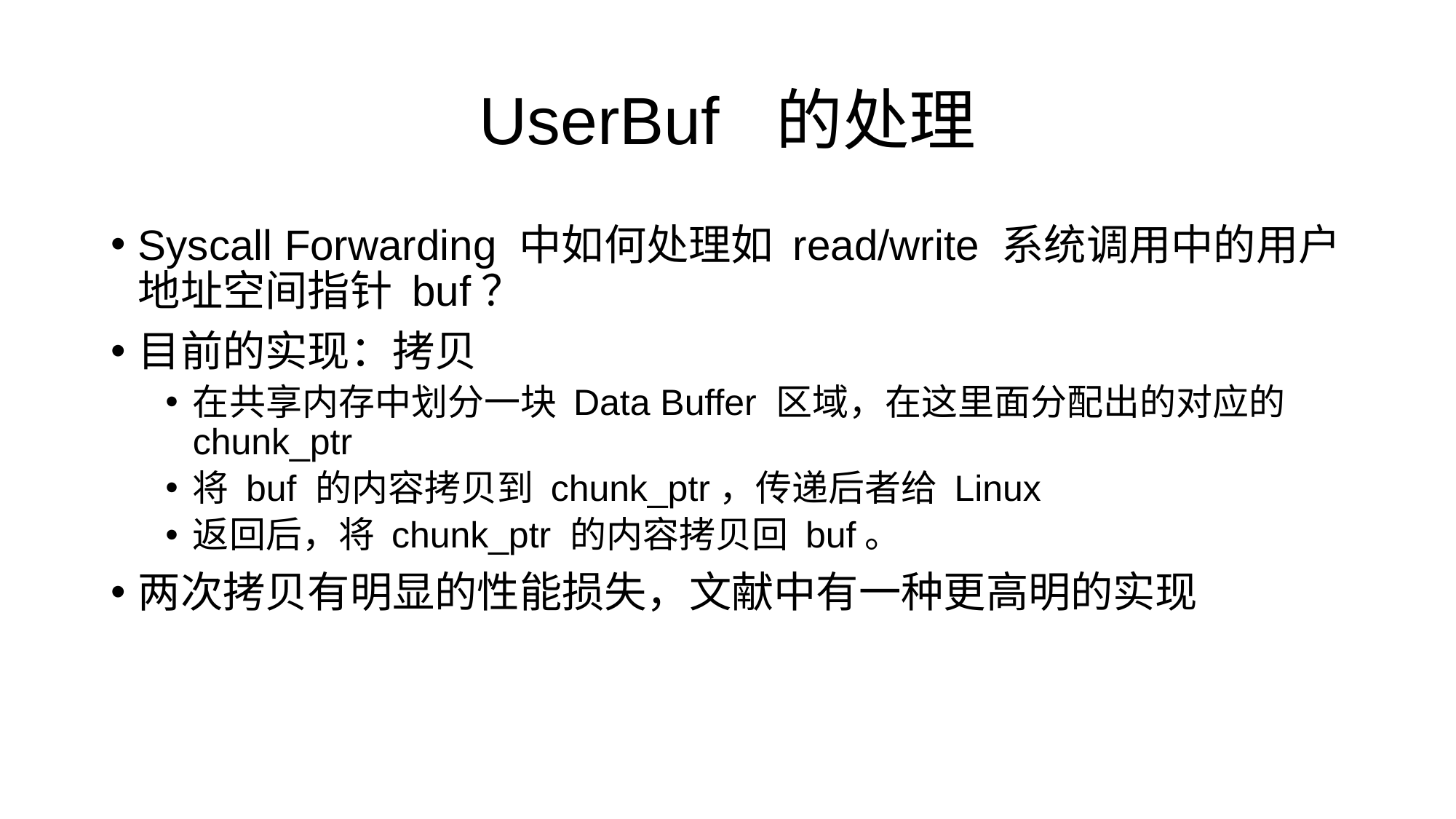

# UserBuf 的处理
Syscall Forwarding 中如何处理如 read/write 系统调用中的用户地址空间指针 buf？
目前的实现：拷贝
在共享内存中划分一块 Data Buffer 区域，在这里面分配出的对应的 chunk_ptr
将 buf 的内容拷贝到 chunk_ptr，传递后者给 Linux
返回后，将 chunk_ptr 的内容拷贝回 buf。
两次拷贝有明显的性能损失，文献中有一种更高明的实现